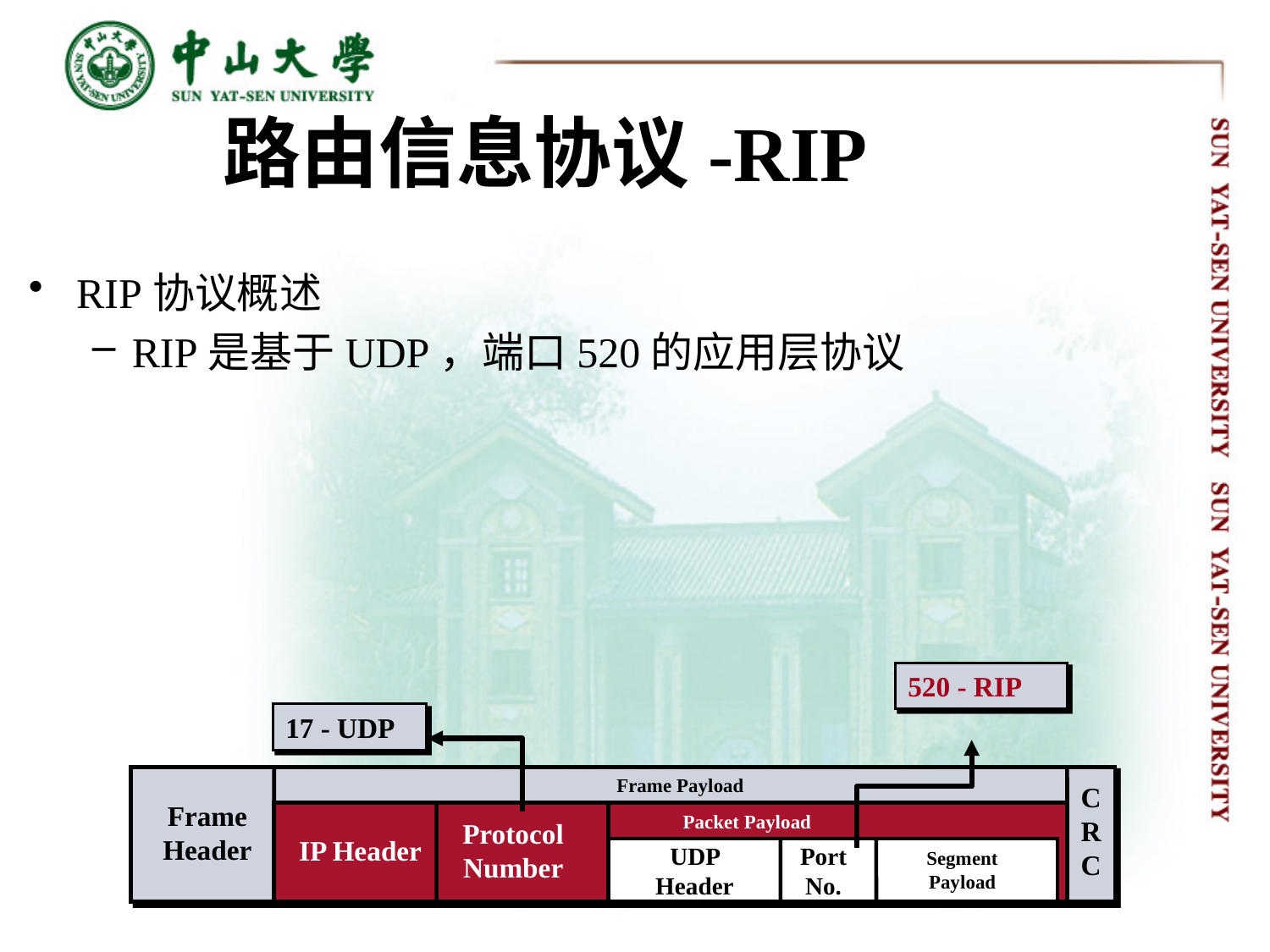

路由信息协议-RIP
RIP协议概述
RIP是基于UDP，端口520的应用层协议
520 - RIP
17 - UDP

Frame Payload

C
R
C
Frame Header

Packet Payload

Protocol Number
IP Header
UDP Header
Port No.

Segment
Payload